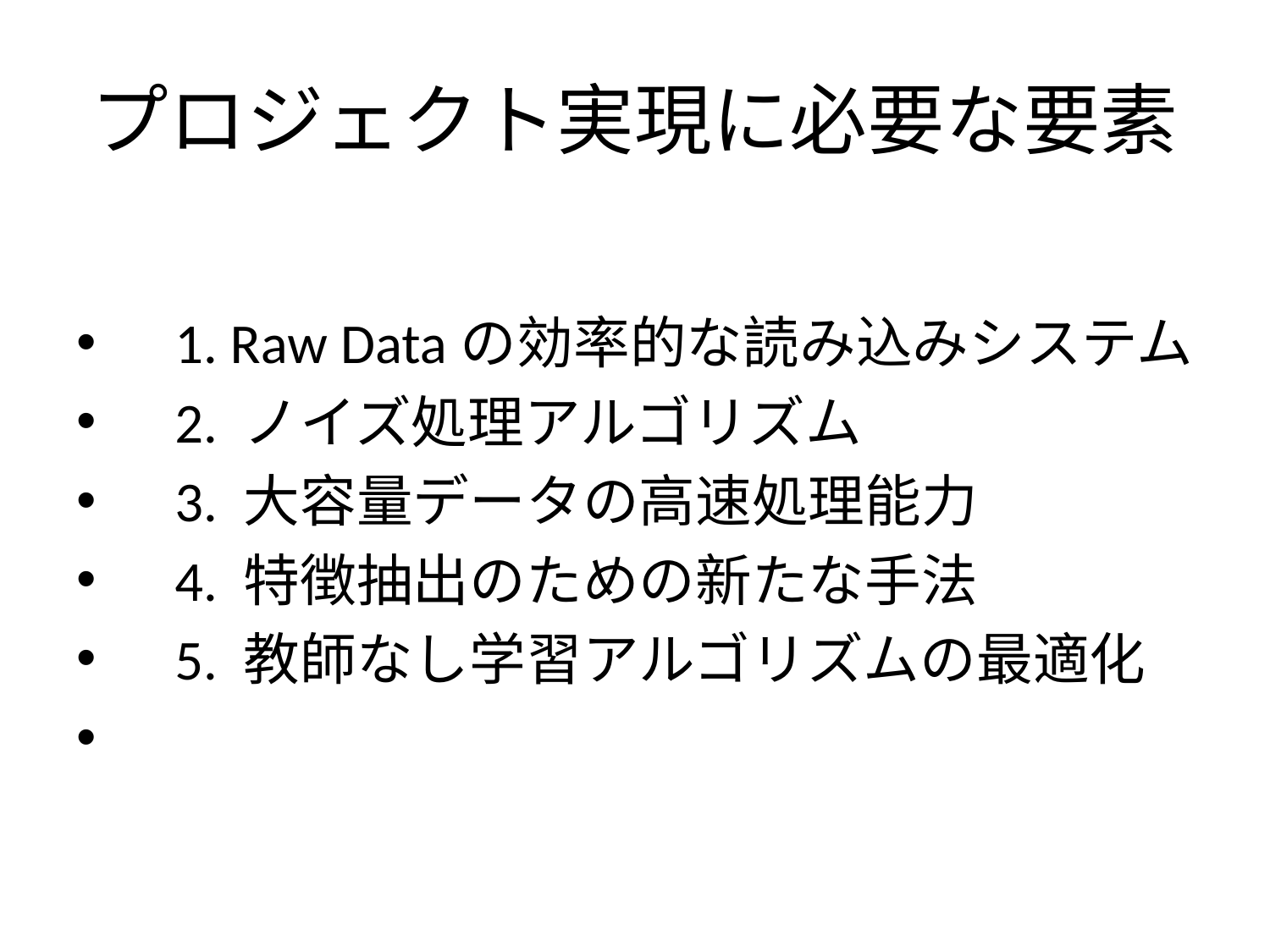

# プロジェクト実現に必要な要素

    1. Raw Dataの効率的な読み込みシステム
    2. ノイズ処理アルゴリズム
    3. 大容量データの高速処理能力
    4. 特徴抽出のための新たな手法
    5. 教師なし学習アルゴリズムの最適化